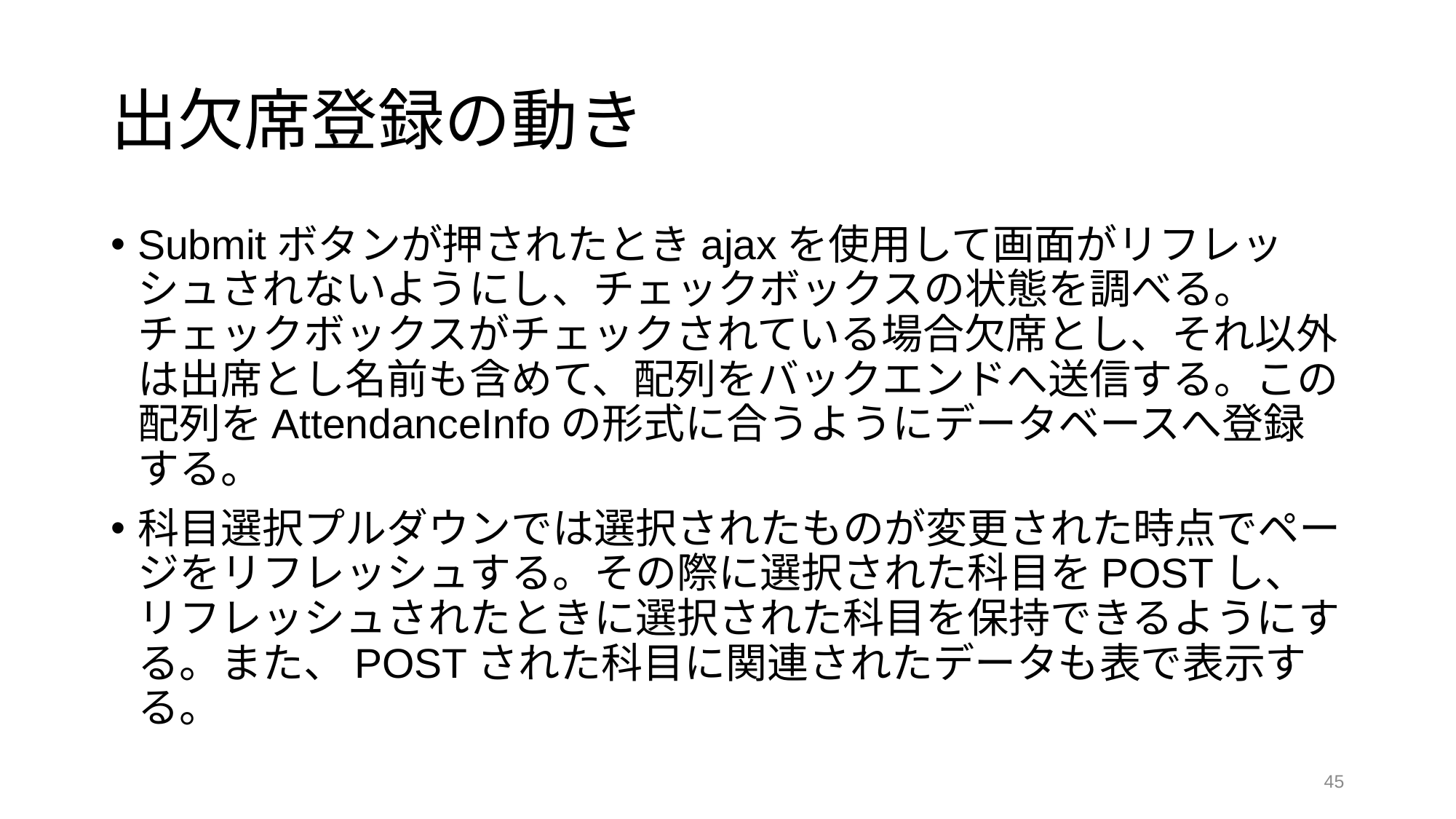

# 出欠席登録の動き
Submitボタンが押されたときajaxを使用して画面がリフレッシュされないようにし、チェックボックスの状態を調べる。チェックボックスがチェックされている場合欠席とし、それ以外は出席とし名前も含めて、配列をバックエンドへ送信する。この配列をAttendanceInfoの形式に合うようにデータベースへ登録する。
科目選択プルダウンでは選択されたものが変更された時点でページをリフレッシュする。その際に選択された科目をPOSTし、リフレッシュされたときに選択された科目を保持できるようにする。また、POSTされた科目に関連されたデータも表で表示する。
45